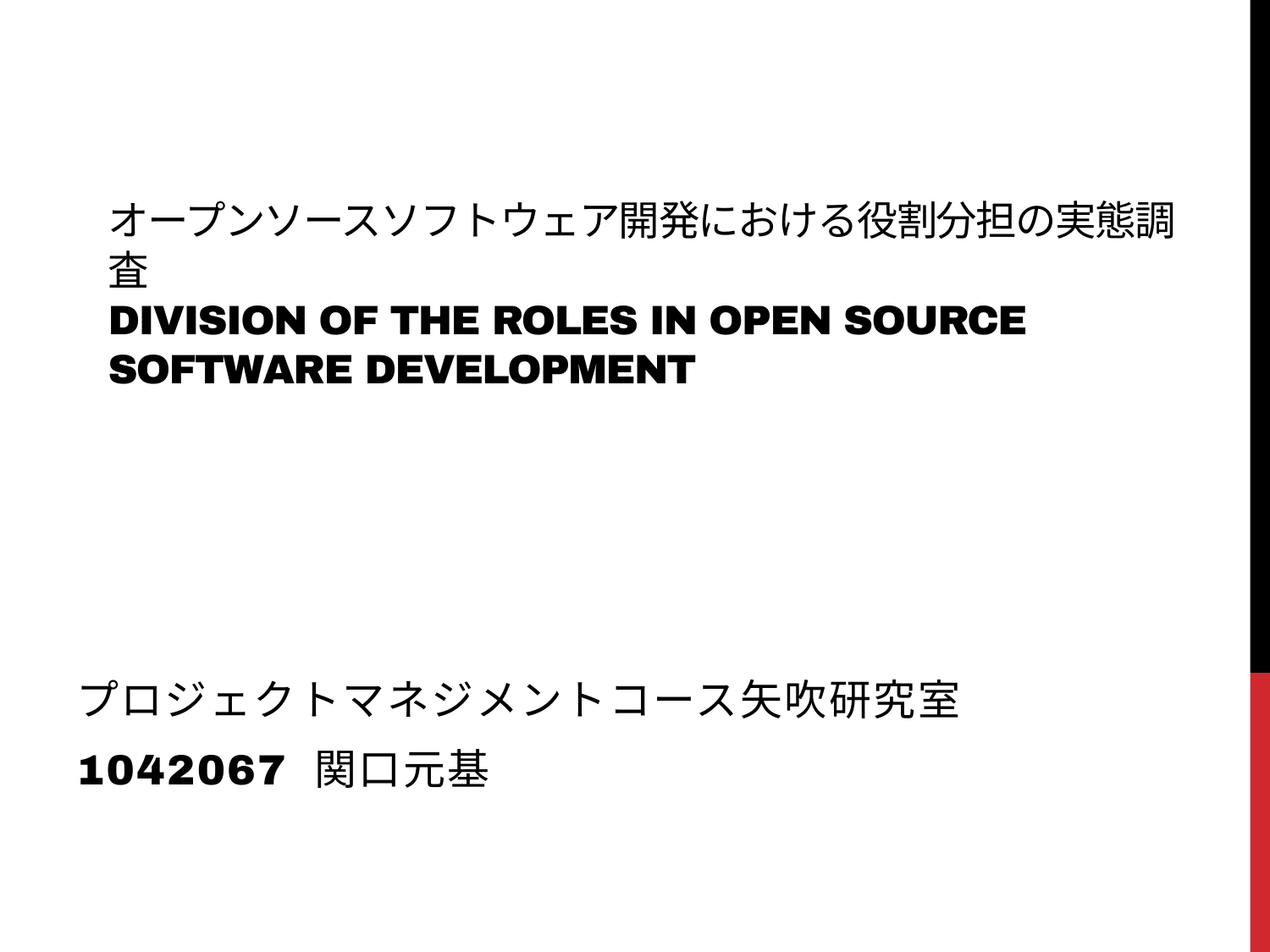

# オープンソースソフトウェア開発における役割分担の実態調査 Division of the roles in open source software development
プロジェクトマネジメントコース矢吹研究室
1042067 関口元基